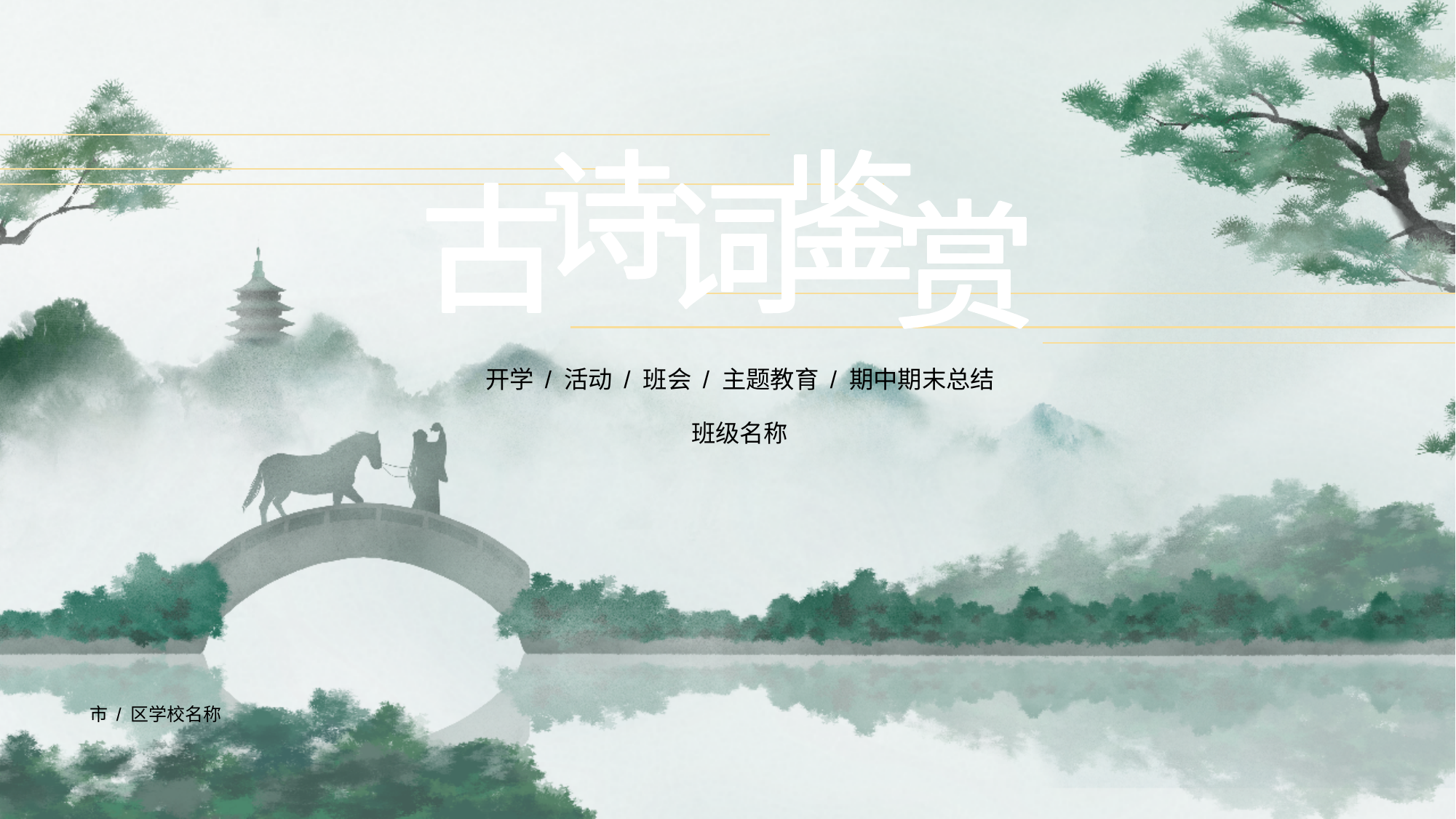

诗
鉴
古
词
赏
开学 / 活动 / 班会 / 主题教育 / 期中期末总结
班级名称
市 / 区学校名称